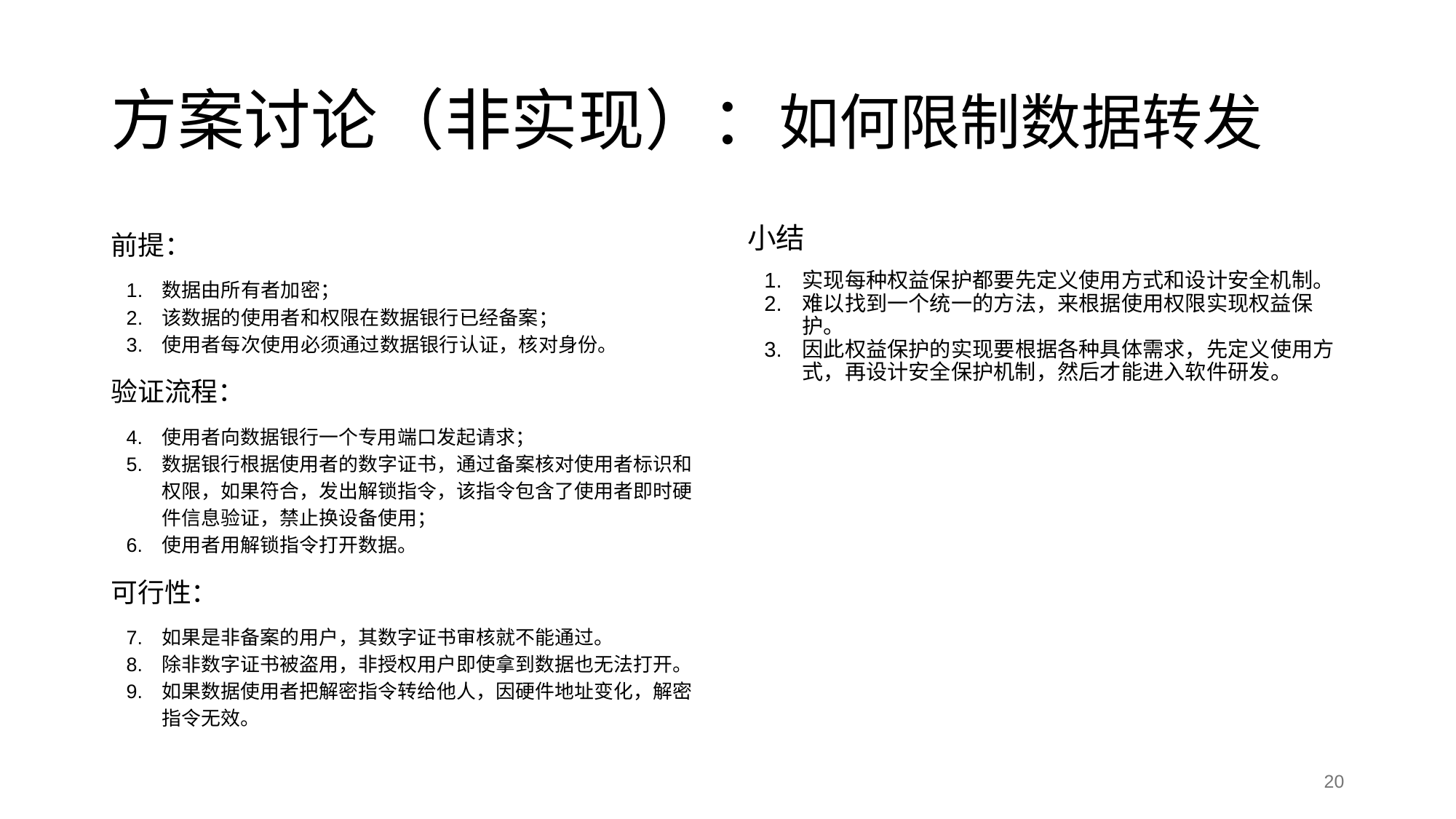

# 方案讨论（非实现）：如何限制数据转发
前提：
数据由所有者加密；
该数据的使用者和权限在数据银行已经备案；
使用者每次使用必须通过数据银行认证，核对身份。
验证流程：
使用者向数据银行一个专用端口发起请求；
数据银行根据使用者的数字证书，通过备案核对使用者标识和权限，如果符合，发出解锁指令，该指令包含了使用者即时硬件信息验证，禁止换设备使用；
使用者用解锁指令打开数据。
可行性：
如果是非备案的用户，其数字证书审核就不能通过。
除非数字证书被盗用，非授权用户即使拿到数据也无法打开。
如果数据使用者把解密指令转给他人，因硬件地址变化，解密指令无效。
小结
实现每种权益保护都要先定义使用方式和设计安全机制。
难以找到一个统一的方法，来根据使用权限实现权益保护。
因此权益保护的实现要根据各种具体需求，先定义使用方式，再设计安全保护机制，然后才能进入软件研发。
20